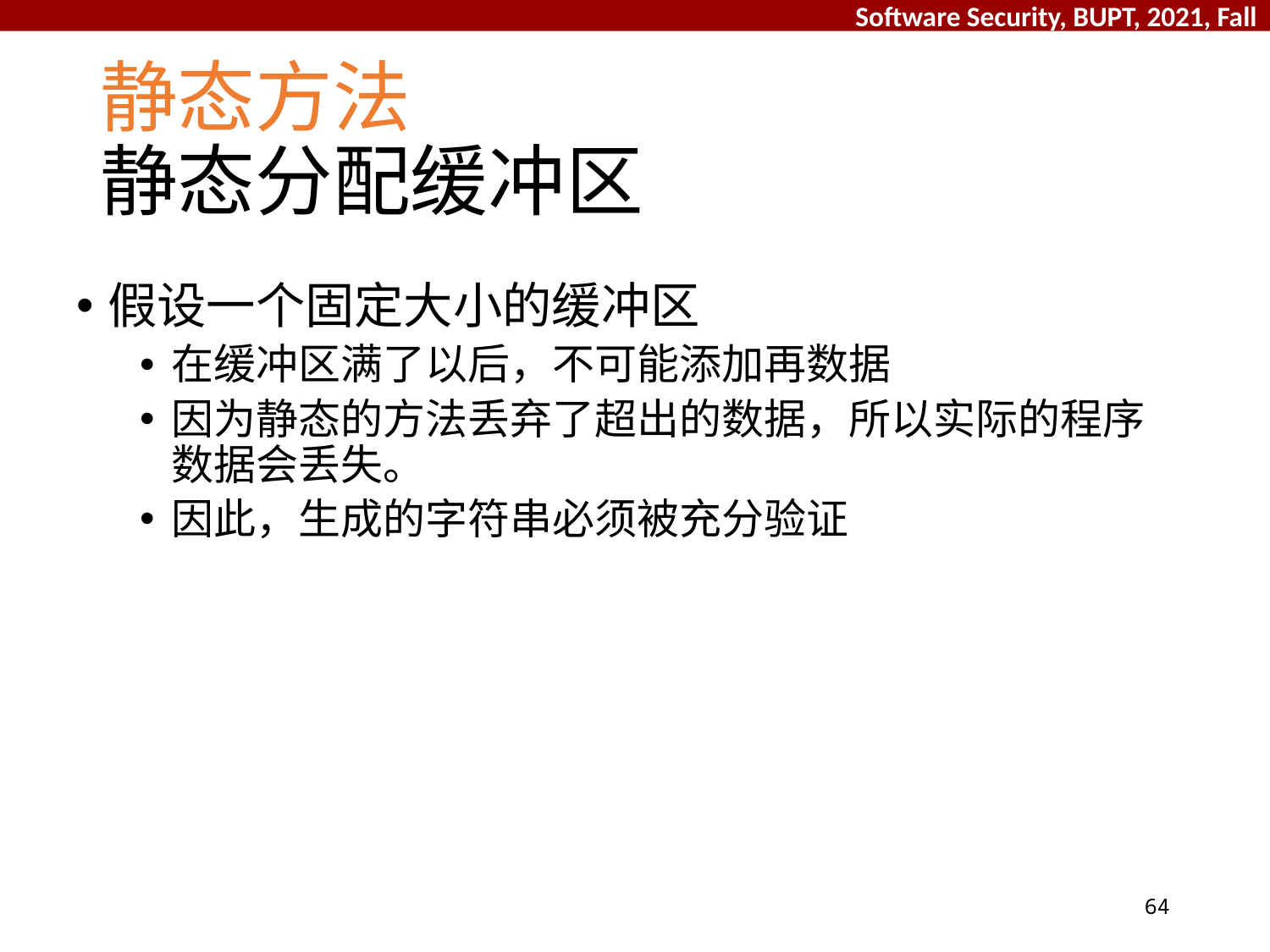

# 静态方法 静态分配缓冲区
假设一个固定大小的缓冲区
在缓冲区满了以后，不可能添加再数据
因为静态的方法丢弃了超出的数据，所以实际的程序数据会丢失。
因此，生成的字符串必须被充分验证
64